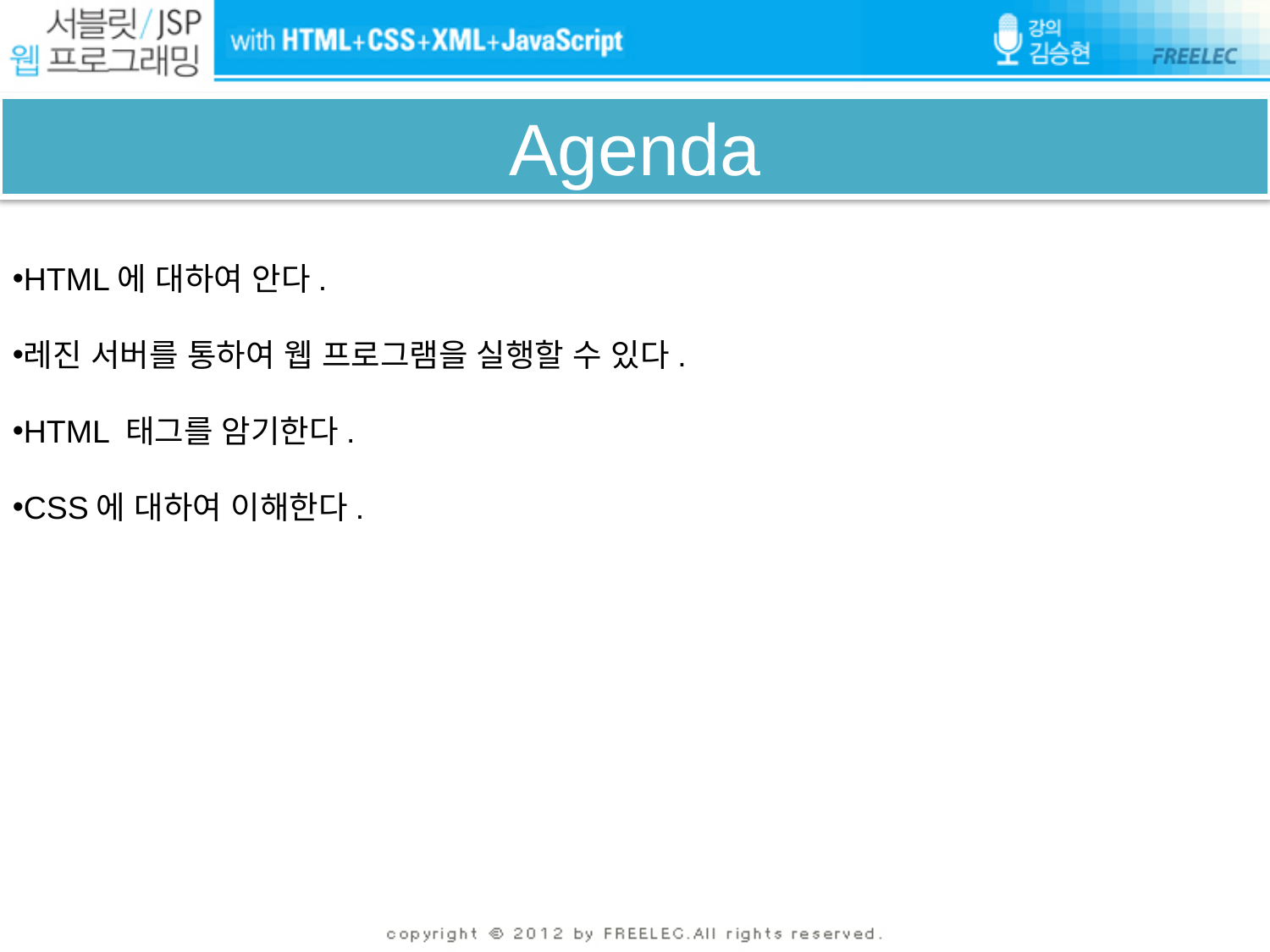

# Agenda
HTML에 대하여 안다.

레진 서버를 통하여 웹 프로그램을 실행할 수 있다.

HTML 태그를 암기한다.

CSS에 대하여 이해한다.